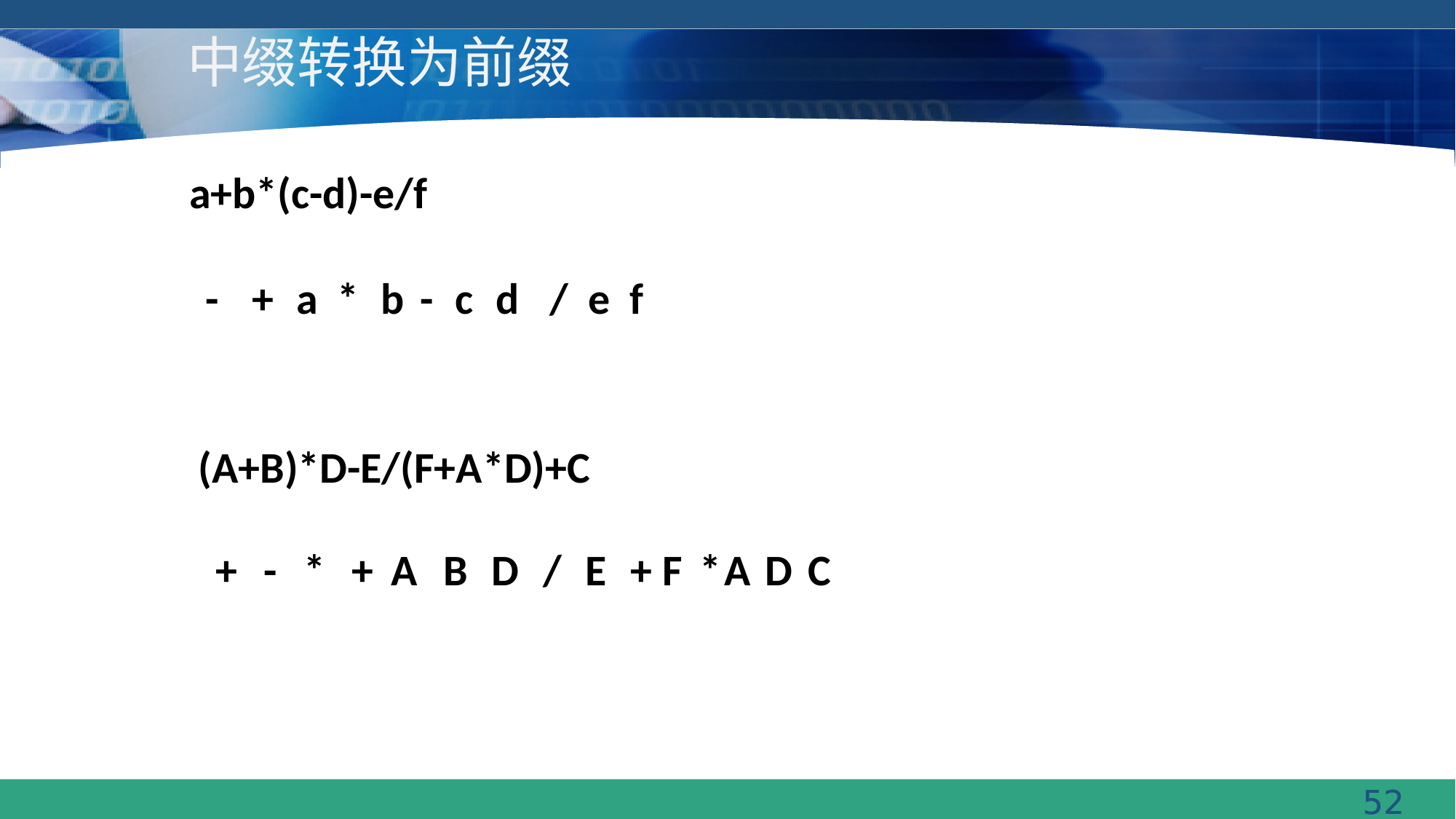

# 中缀转换为前缀
a+b*(c-d)-e/f

-
+
a
*
b
-
c
d
/
e
f
(A+B)*D-E/(F+A*D)+C
+
-
*
+
A
B
D
/
E
+
F
*
A
D
C